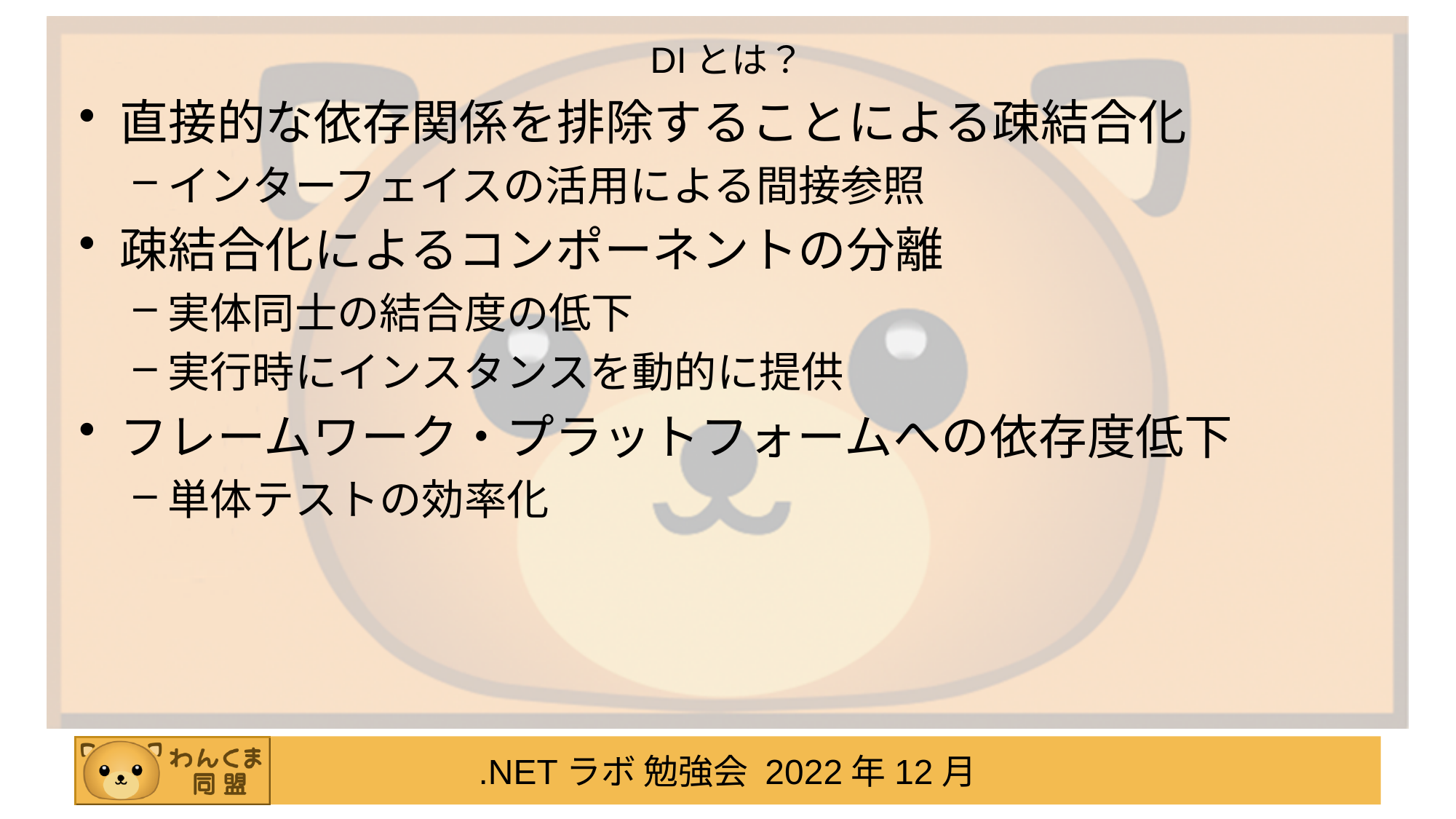

# DIとは？
直接的な依存関係を排除することによる疎結合化
インターフェイスの活用による間接参照
疎結合化によるコンポーネントの分離
実体同士の結合度の低下
実行時にインスタンスを動的に提供
フレームワーク・プラットフォームへの依存度低下
単体テストの効率化